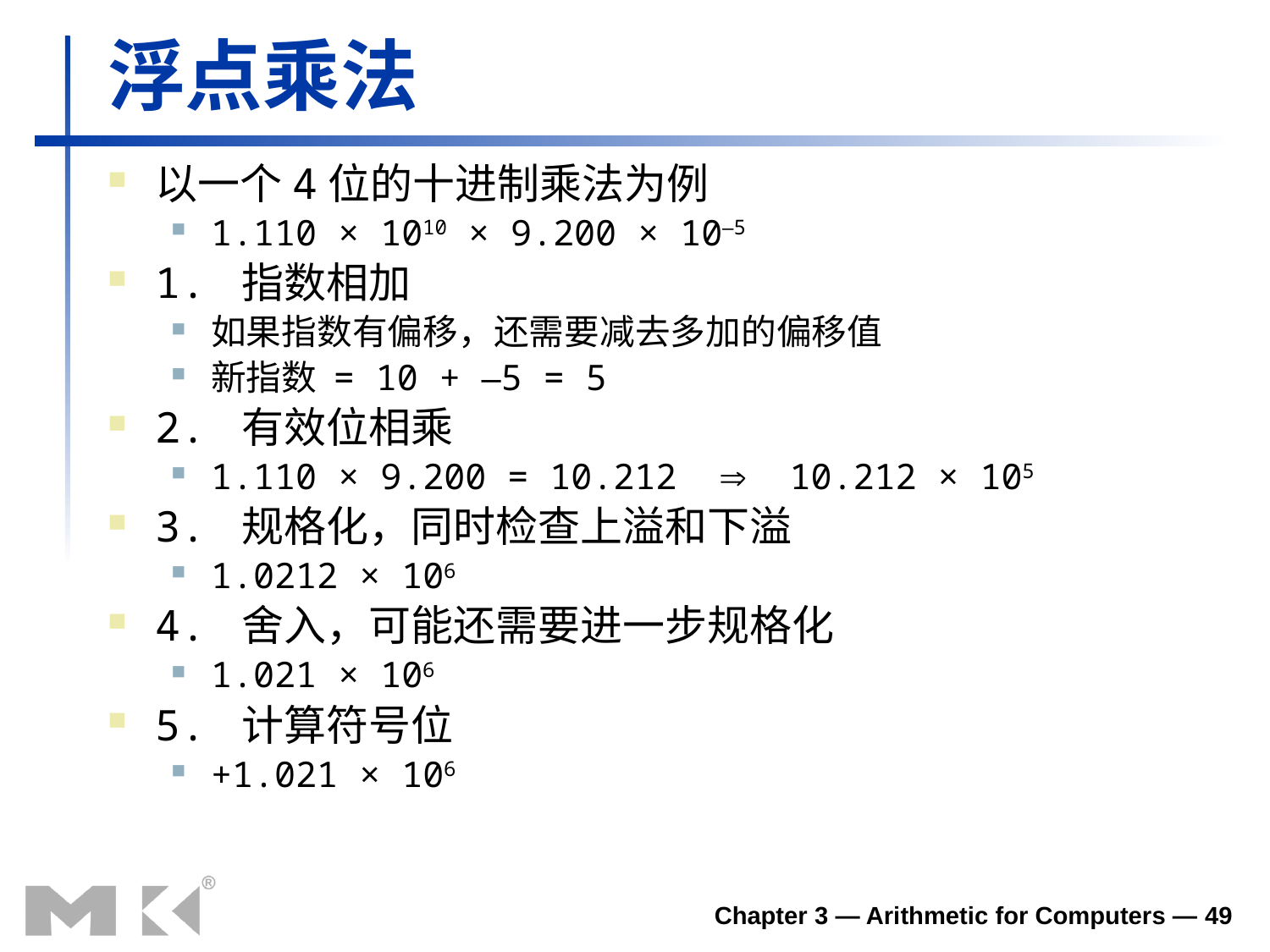

# 浮点乘法
以一个4位的十进制乘法为例
1.110 × 1010 × 9.200 × 10–5
1. 指数相加
如果指数有偏移，还需要减去多加的偏移值
新指数 = 10 + –5 = 5
2. 有效位相乘
1.110 × 9.200 = 10.212  ⇒  10.212 × 105
3. 规格化，同时检查上溢和下溢
1.0212 × 106
4. 舍入，可能还需要进一步规格化
1.021 × 106
5. 计算符号位
+1.021 × 106
Chapter 3 — Arithmetic for Computers — 49